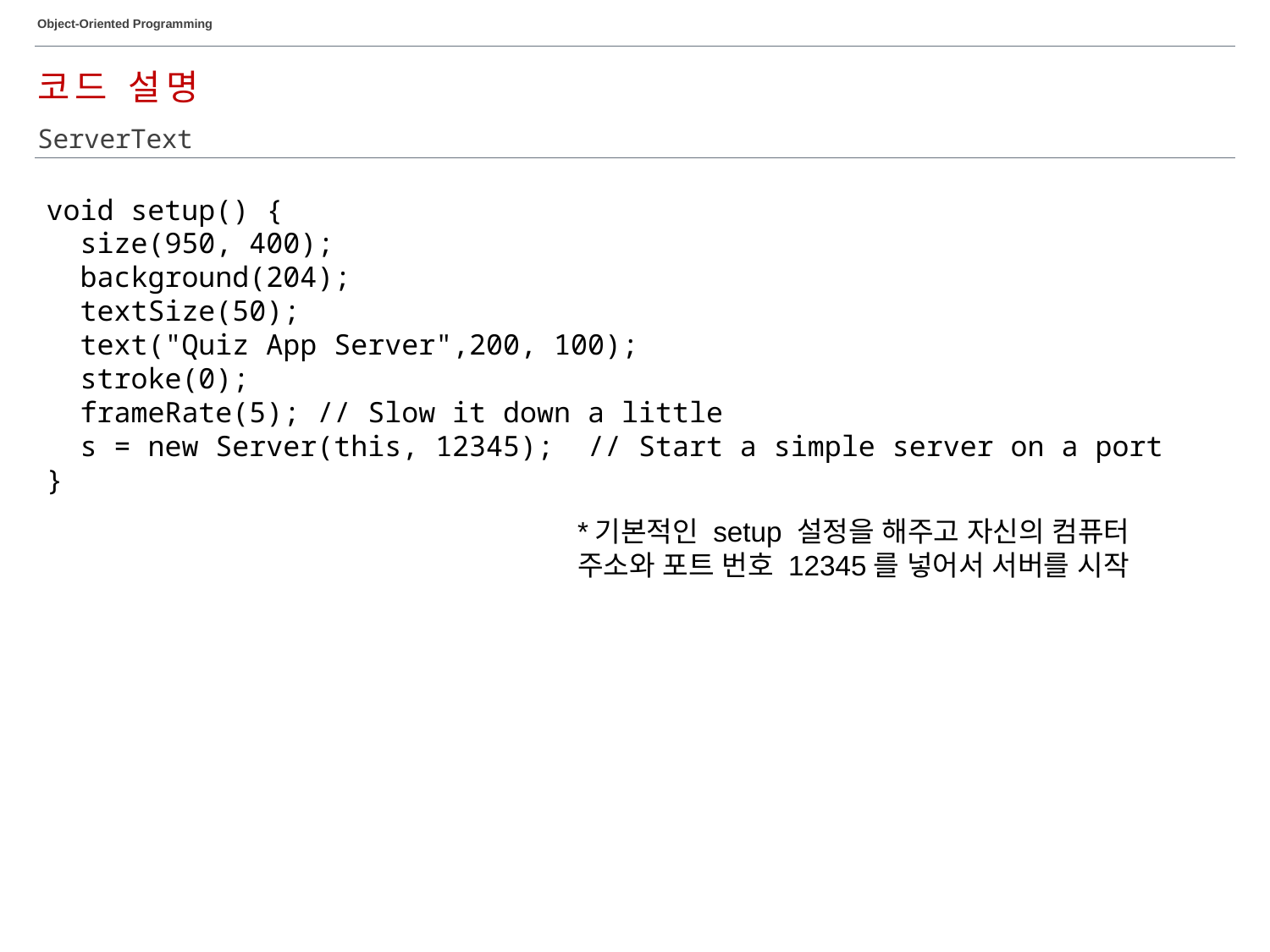

Object-Oriented Programming
코드 설명
ServerText
void setup() {
  size(950, 400);
  background(204);
  textSize(50);
  text("Quiz App Server",200, 100);
  stroke(0);
  frameRate(5); // Slow it down a little
  s = new Server(this, 12345);  // Start a simple server on a port
}
*기본적인 setup 설정을 해주고 자신의 컴퓨터
주소와 포트 번호 12345를 넣어서 서버를 시작